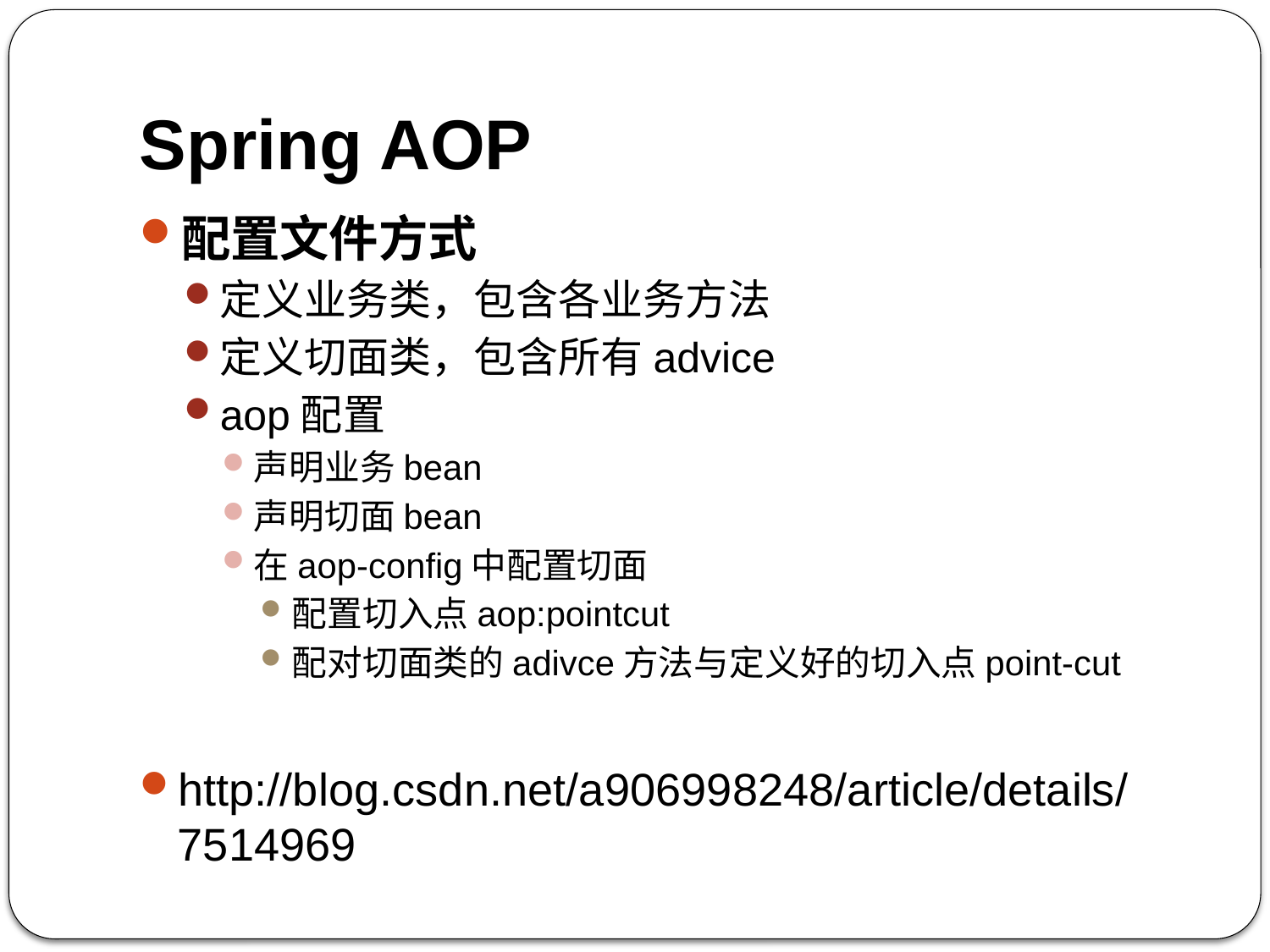

# Spring AOP
配置文件方式
定义业务类，包含各业务方法
定义切面类，包含所有advice
aop配置
声明业务bean
声明切面bean
在aop-config中配置切面
配置切入点aop:pointcut
配对切面类的adivce方法与定义好的切入点point-cut

http://blog.csdn.net/a906998248/article/details/7514969